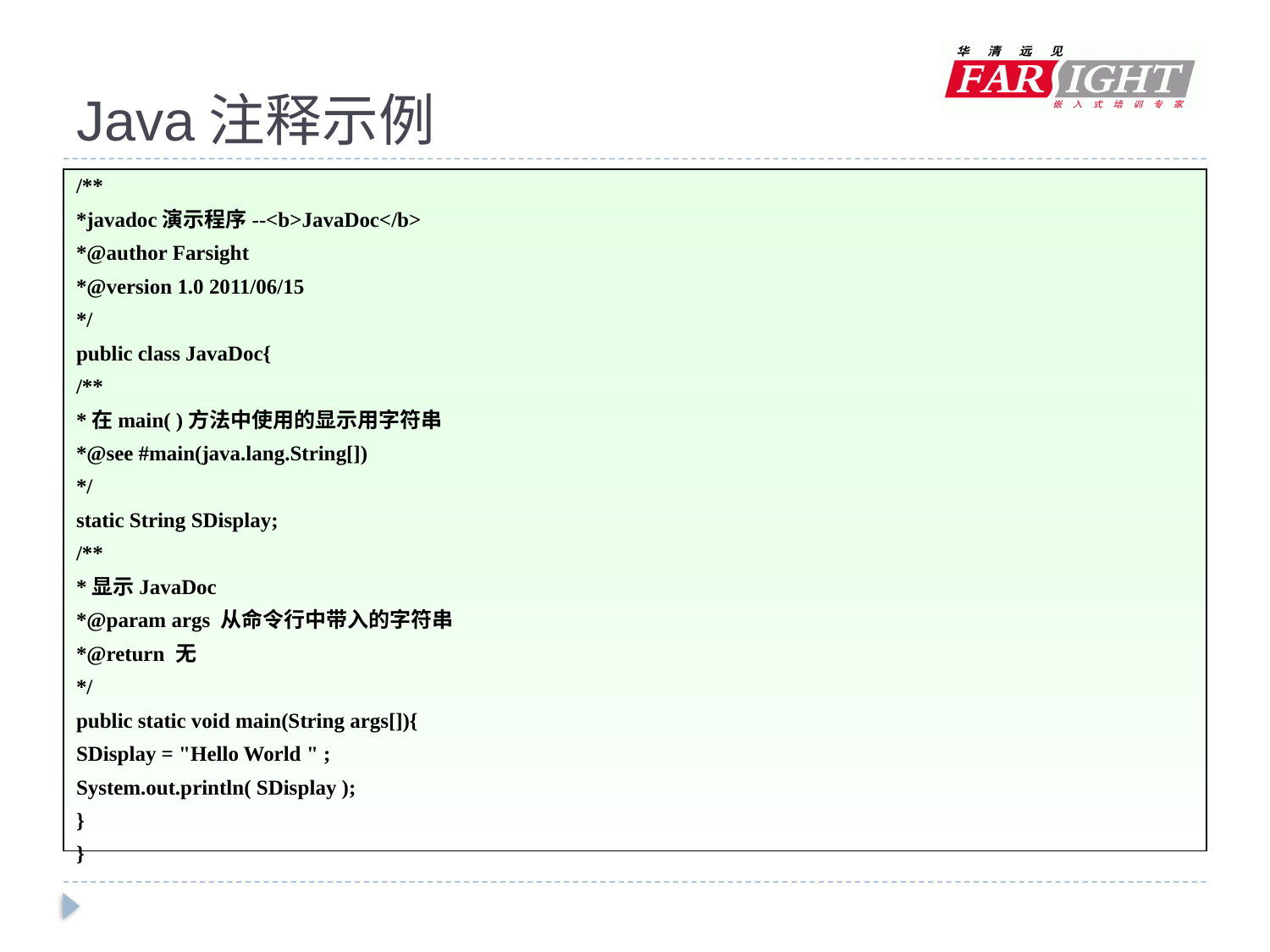

# Java注释示例
/**
*javadoc演示程序--<b>JavaDoc</b>
*@author Farsight
*@version 1.0 2011/06/15
*/
public class JavaDoc{
/**
*在main( )方法中使用的显示用字符串
*@see #main(java.lang.String[])
*/
static String SDisplay;
/**
*显示JavaDoc
*@param args 从命令行中带入的字符串
*@return 无
*/
public static void main(String args[]){
SDisplay = "Hello World " ;
System.out.println( SDisplay );
}
}